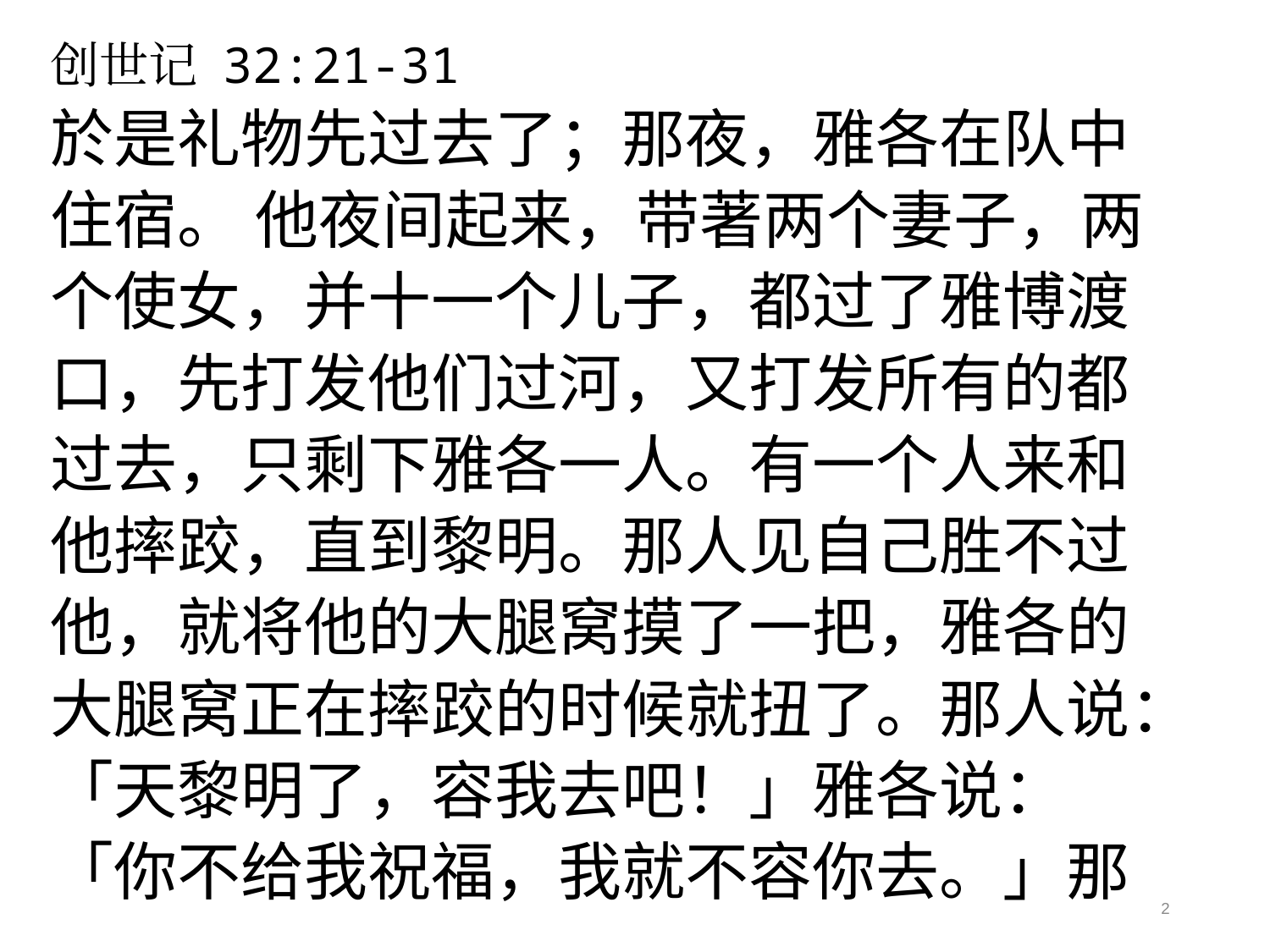

创世记 32:21-31
於是礼物先过去了；那夜，雅各在队中住宿。 他夜间起来，带著两个妻子，两个使女，并十一个儿子，都过了雅博渡口，先打发他们过河，又打发所有的都过去，只剩下雅各一人。有一个人来和他摔跤，直到黎明。那人见自己胜不过他，就将他的大腿窝摸了一把，雅各的大腿窝正在摔跤的时候就扭了。那人说：「天黎明了，容我去吧！」雅各说：「你不给我祝福，我就不容你去。」那
2